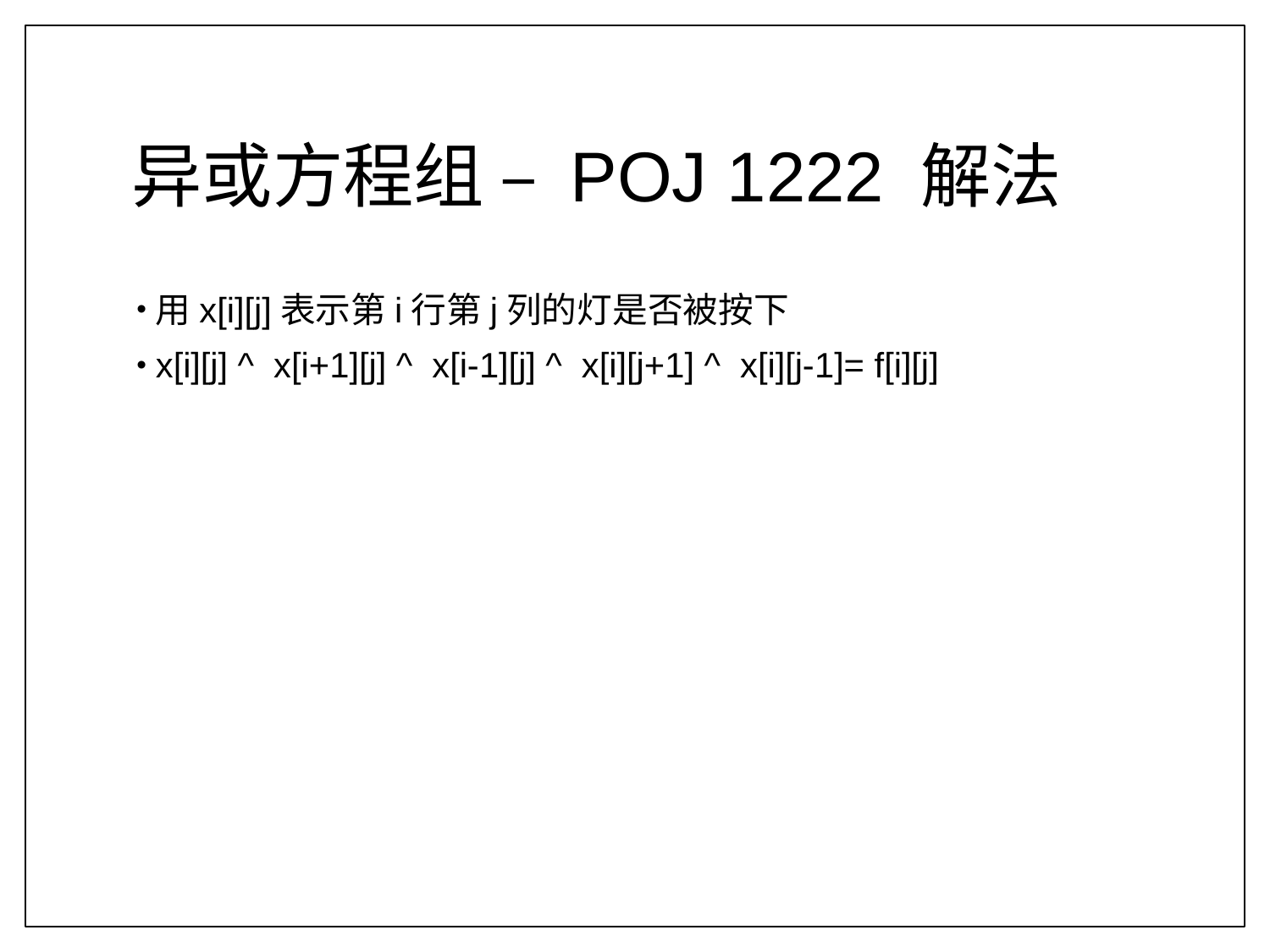

# 异或方程组 – POJ 1222 解法
用x[i][j]表示第i行第j列的灯是否被按下
x[i][j] ^  x[i+1][j] ^  x[i-1][j] ^  x[i][j+1] ^  x[i][j-1]= f[i][j]